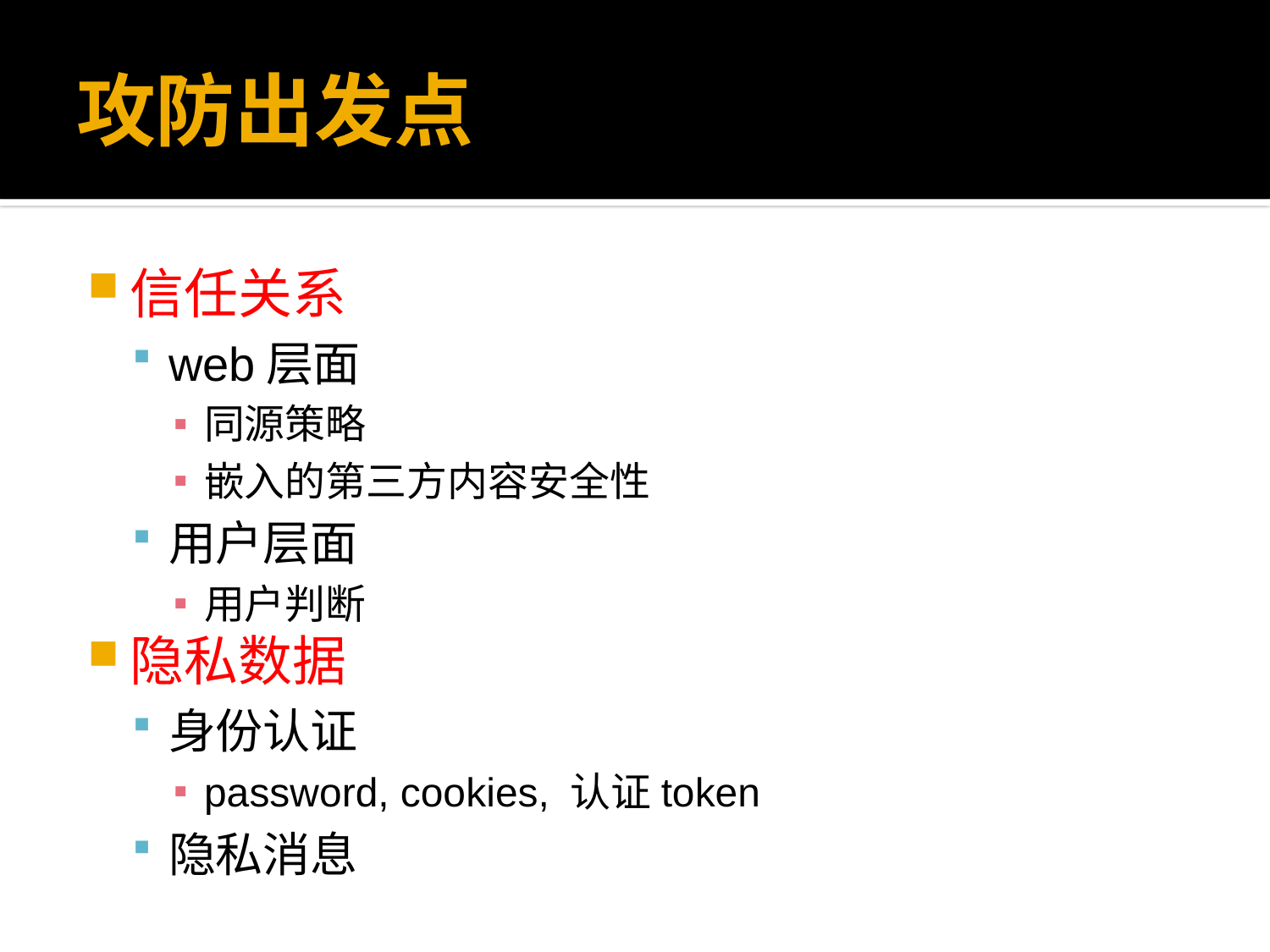

# 攻防出发点
信任关系
web层面
同源策略
嵌入的第三方内容安全性
用户层面
用户判断
隐私数据
身份认证
password, cookies, 认证token
隐私消息